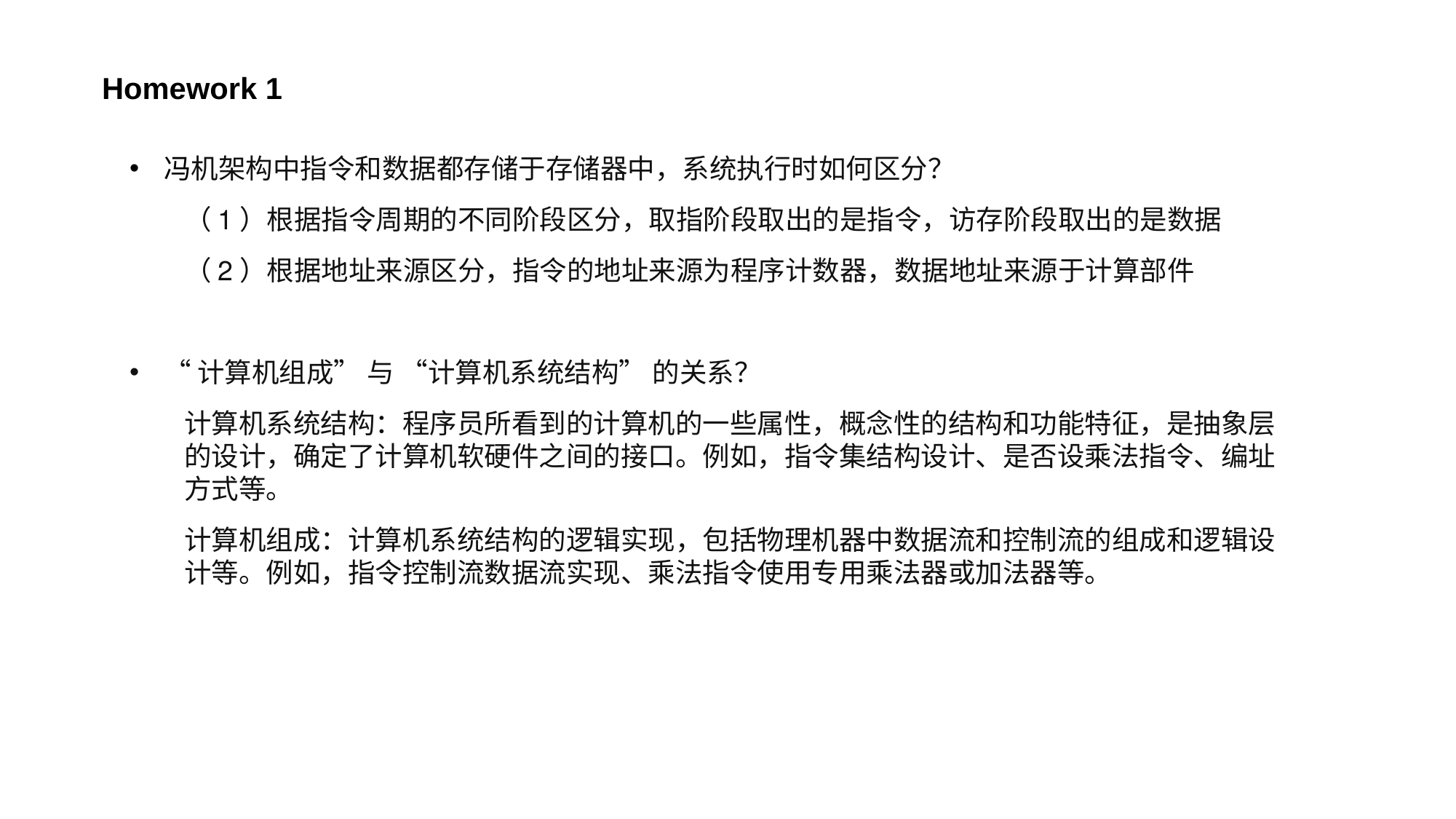

Homework 1
冯机架构中指令和数据都存储于存储器中，系统执行时如何区分？
（1）根据指令周期的不同阶段区分，取指阶段取出的是指令，访存阶段取出的是数据
（2）根据地址来源区分，指令的地址来源为程序计数器，数据地址来源于计算部件

“计算机组成” 与 “计算机系统结构” 的关系？
计算机系统结构：程序员所看到的计算机的一些属性，概念性的结构和功能特征，是抽象层的设计，确定了计算机软硬件之间的接口。例如，指令集结构设计、是否设乘法指令、编址方式等。
计算机组成：计算机系统结构的逻辑实现，包括物理机器中数据流和控制流的组成和逻辑设计等。例如，指令控制流数据流实现、乘法指令使用专用乘法器或加法器等。